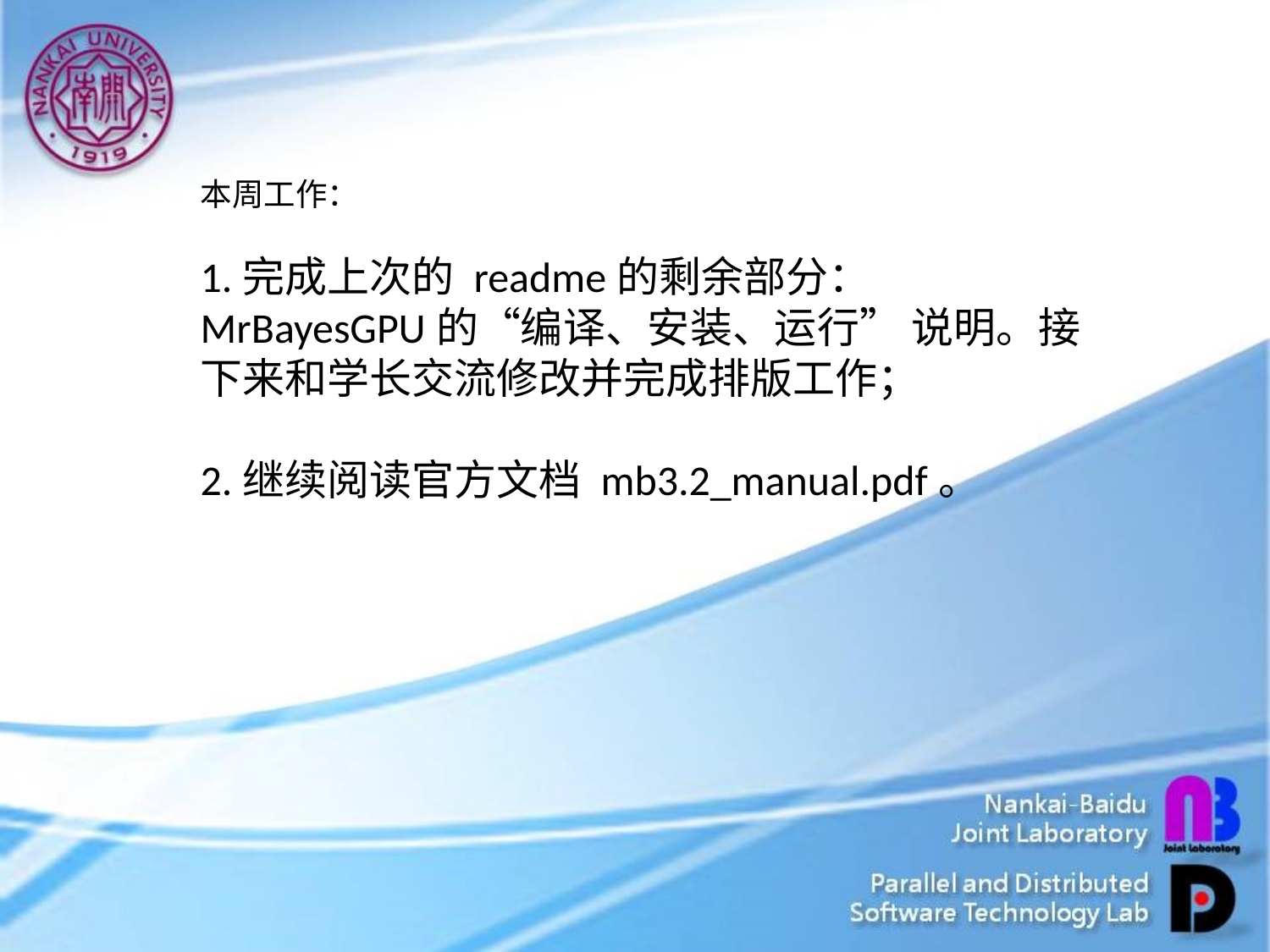

本周工作：

1.完成上次的 readme的剩余部分：
MrBayesGPU的“编译、安装、运行” 说明。接下来和学长交流修改并完成排版工作；

2.继续阅读官方文档 mb3.2_manual.pdf。